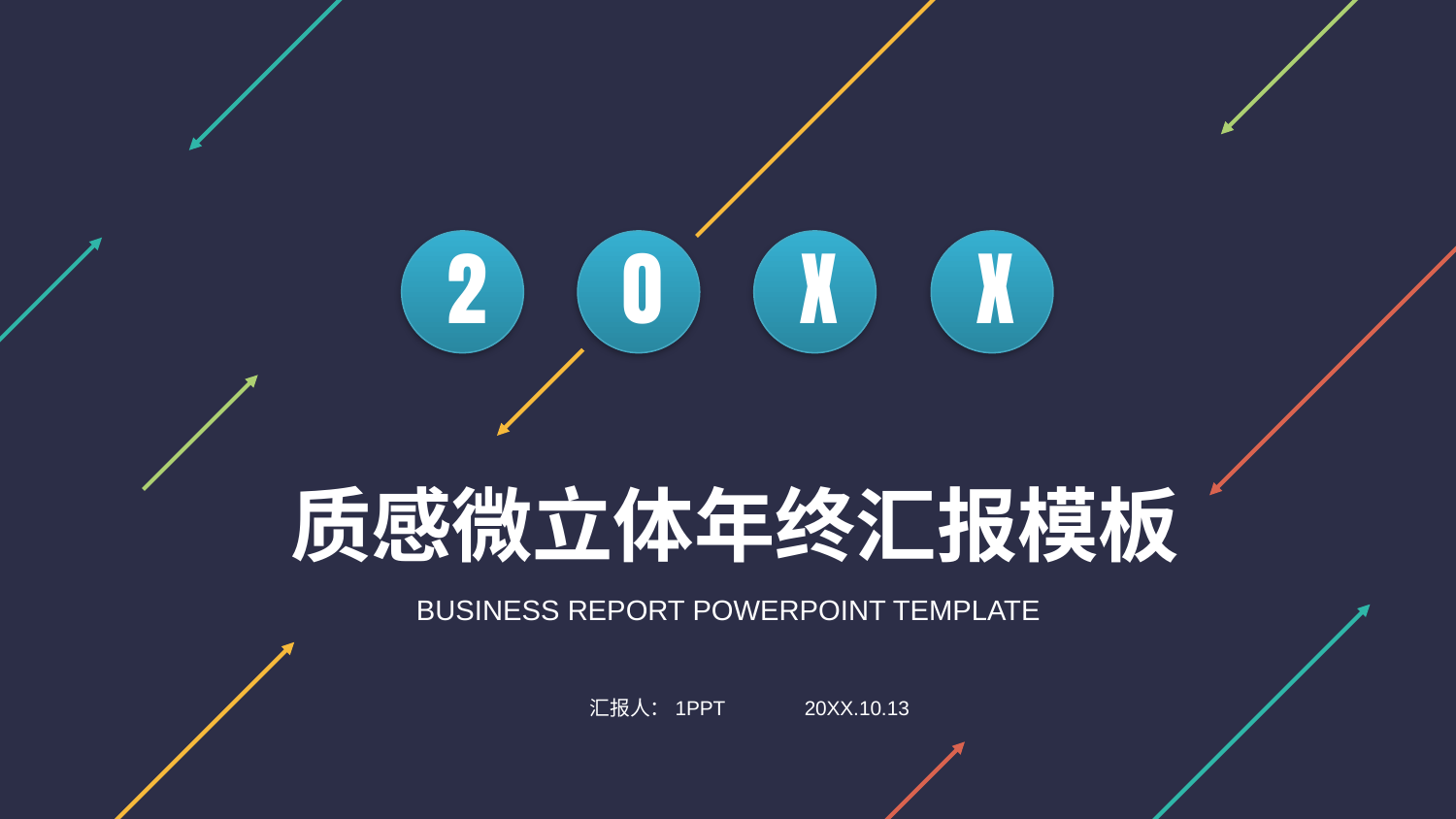

2
0
X
X
质感微立体年终汇报模板
BUSINESS REPORT POWERPOINT TEMPLATE
汇报人：1PPT
20XX.10.13